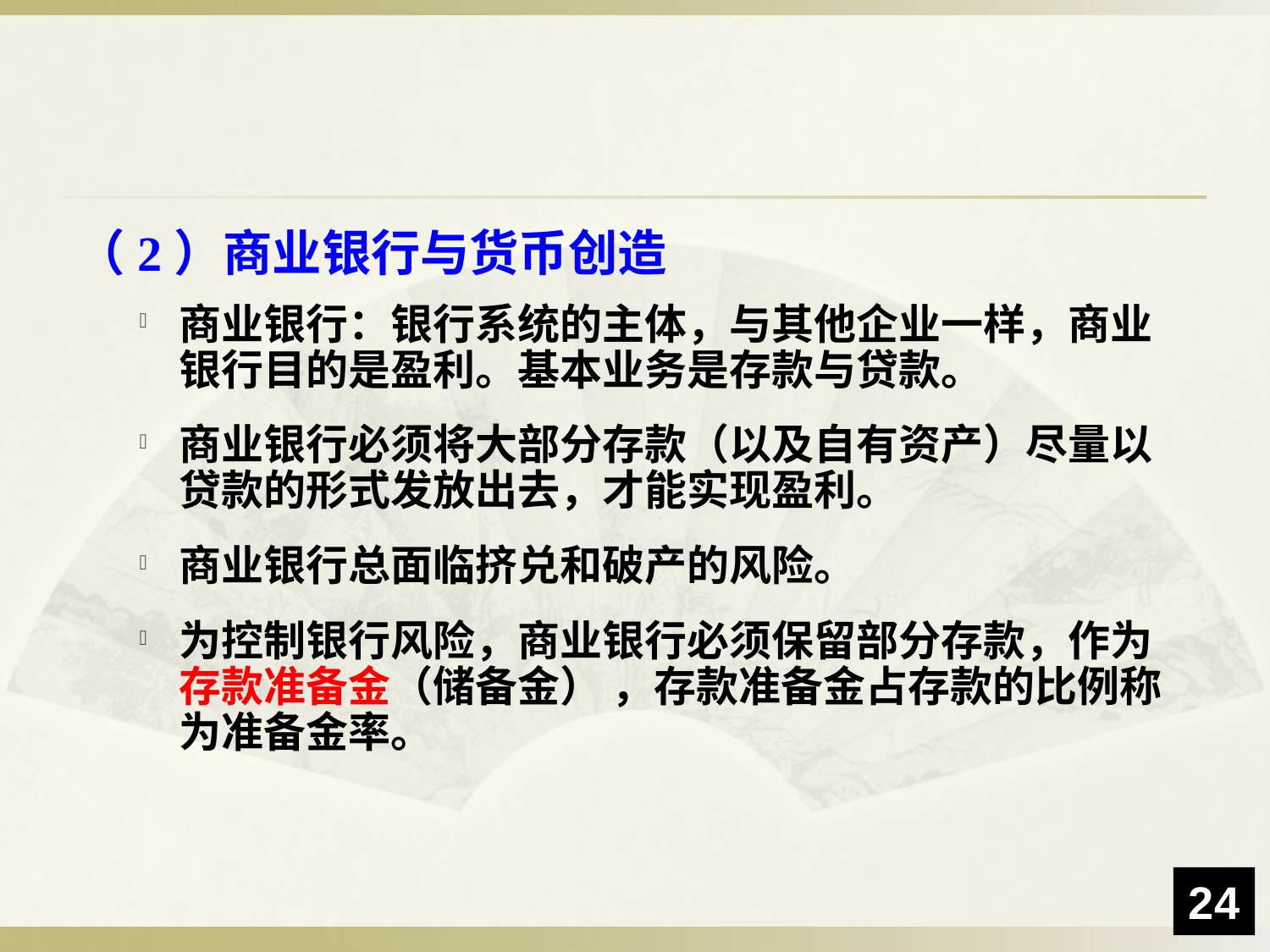

（2）商业银行与货币创造
商业银行：银行系统的主体，与其他企业一样，商业银行目的是盈利。基本业务是存款与贷款。
商业银行必须将大部分存款（以及自有资产）尽量以贷款的形式发放出去，才能实现盈利。
商业银行总面临挤兑和破产的风险。
为控制银行风险，商业银行必须保留部分存款，作为存款准备金（储备金） ，存款准备金占存款的比例称为准备金率。
24